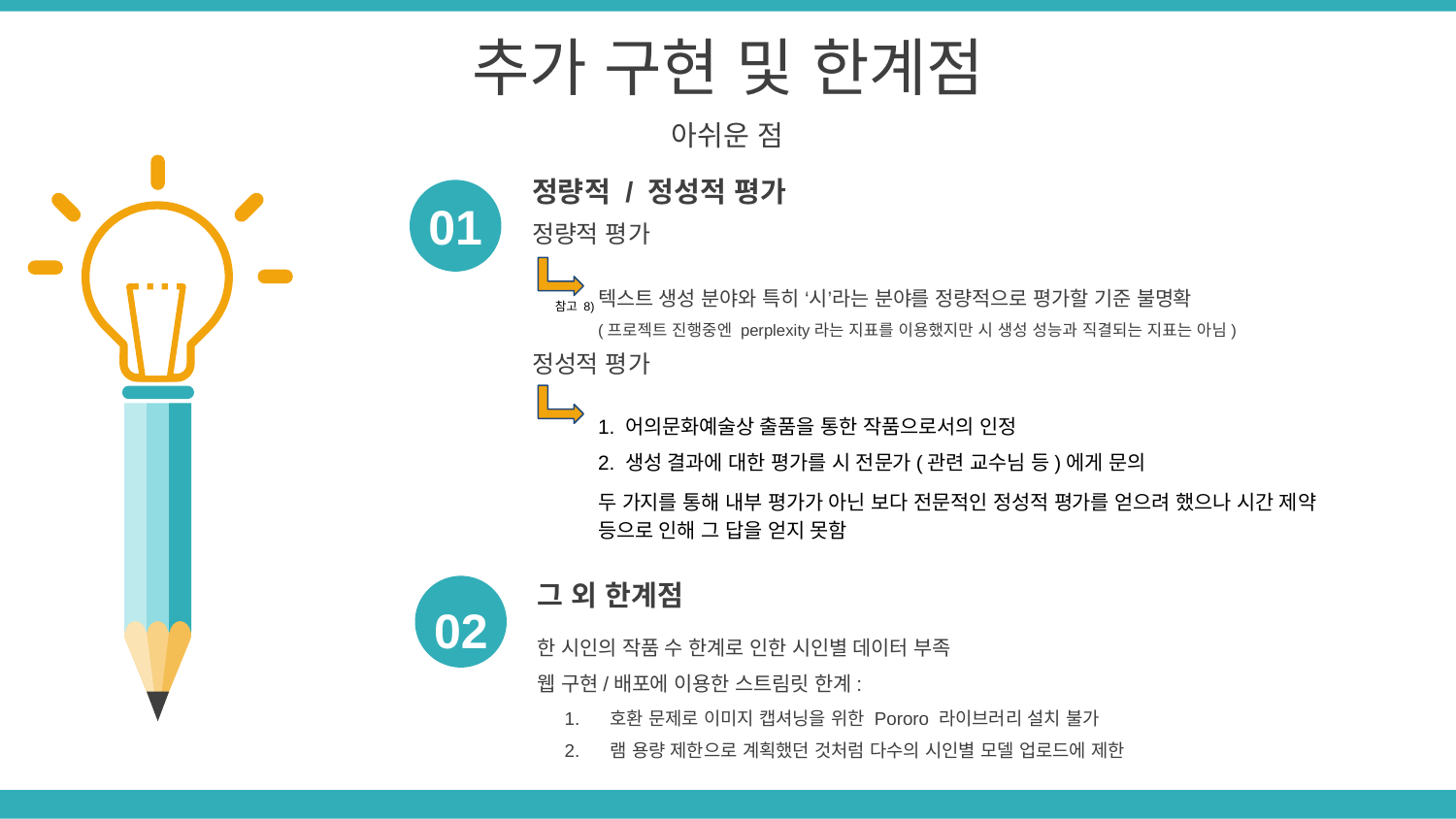

추가 구현 및 한계점
아쉬운 점

정량적 / 정성적 평가
정량적 평가

01

텍스트 생성 분야와 특히 ‘시’라는 분야를 정량적으로 평가할 기준 불명확
(프로젝트 진행중엔 perplexity라는 지표를 이용했지만 시 생성 성능과 직결되는 지표는 아님)
참고 8)
정성적 평가

1. 어의문화예술상 출품을 통한 작품으로서의 인정
2. 생성 결과에 대한 평가를 시 전문가(관련 교수님 등)에게 문의

두 가지를 통해 내부 평가가 아닌 보다 전문적인 정성적 평가를 얻으려 했으나 시간 제약 등으로 인해 그 답을 얻지 못함

그 외 한계점
한 시인의 작품 수 한계로 인한 시인별 데이터 부족
웹 구현/배포에 이용한 스트림릿 한계:
호환 문제로 이미지 캡셔닝을 위한 Pororo 라이브러리 설치 불가
램 용량 제한으로 계획했던 것처럼 다수의 시인별 모델 업로드에 제한

02